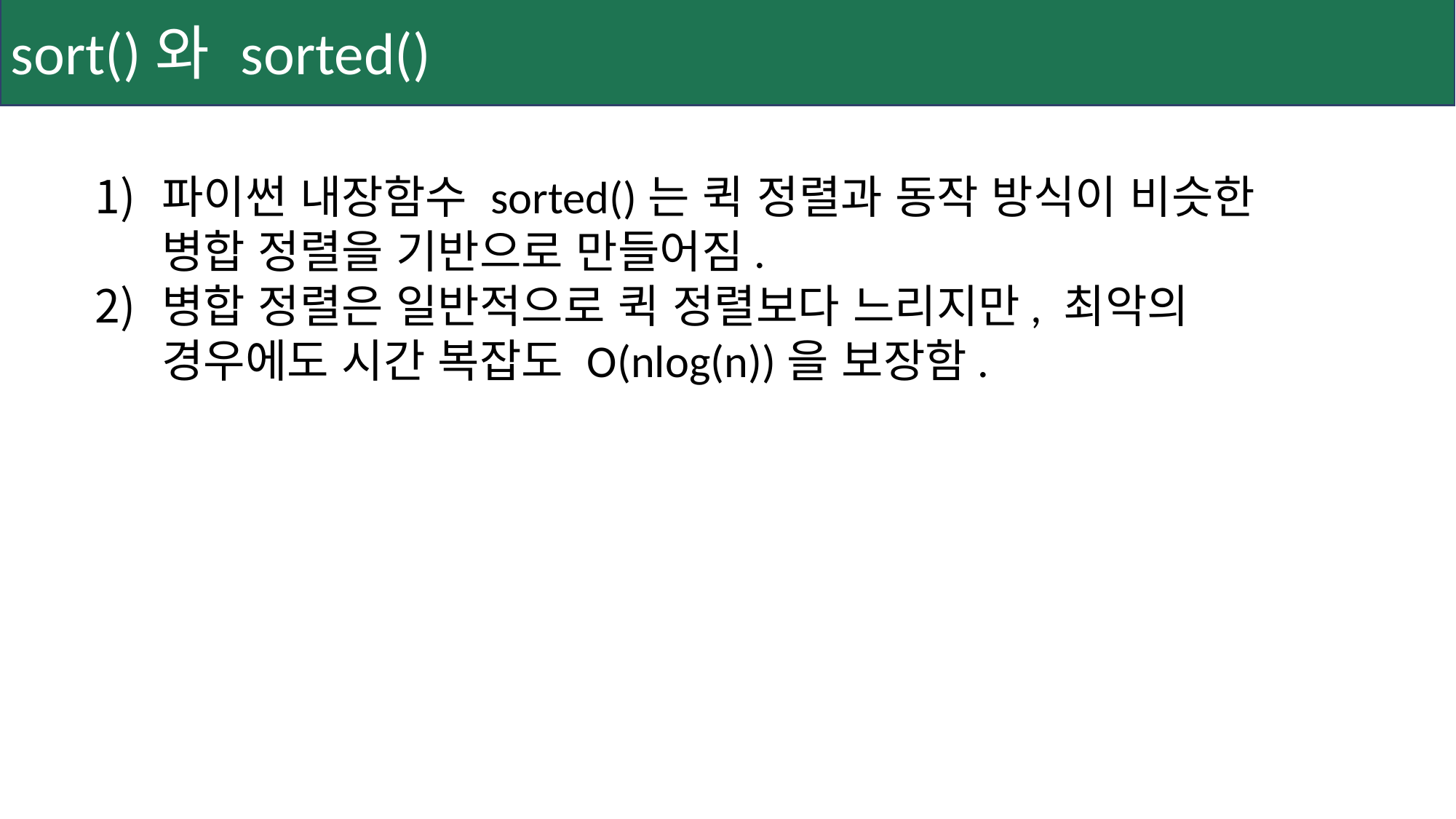

sort()와 sorted()
파이썬 내장함수 sorted()는 퀵 정렬과 동작 방식이 비슷한 병합 정렬을 기반으로 만들어짐.
병합 정렬은 일반적으로 퀵 정렬보다 느리지만, 최악의 경우에도 시간 복잡도 O(nlog(n))을 보장함.